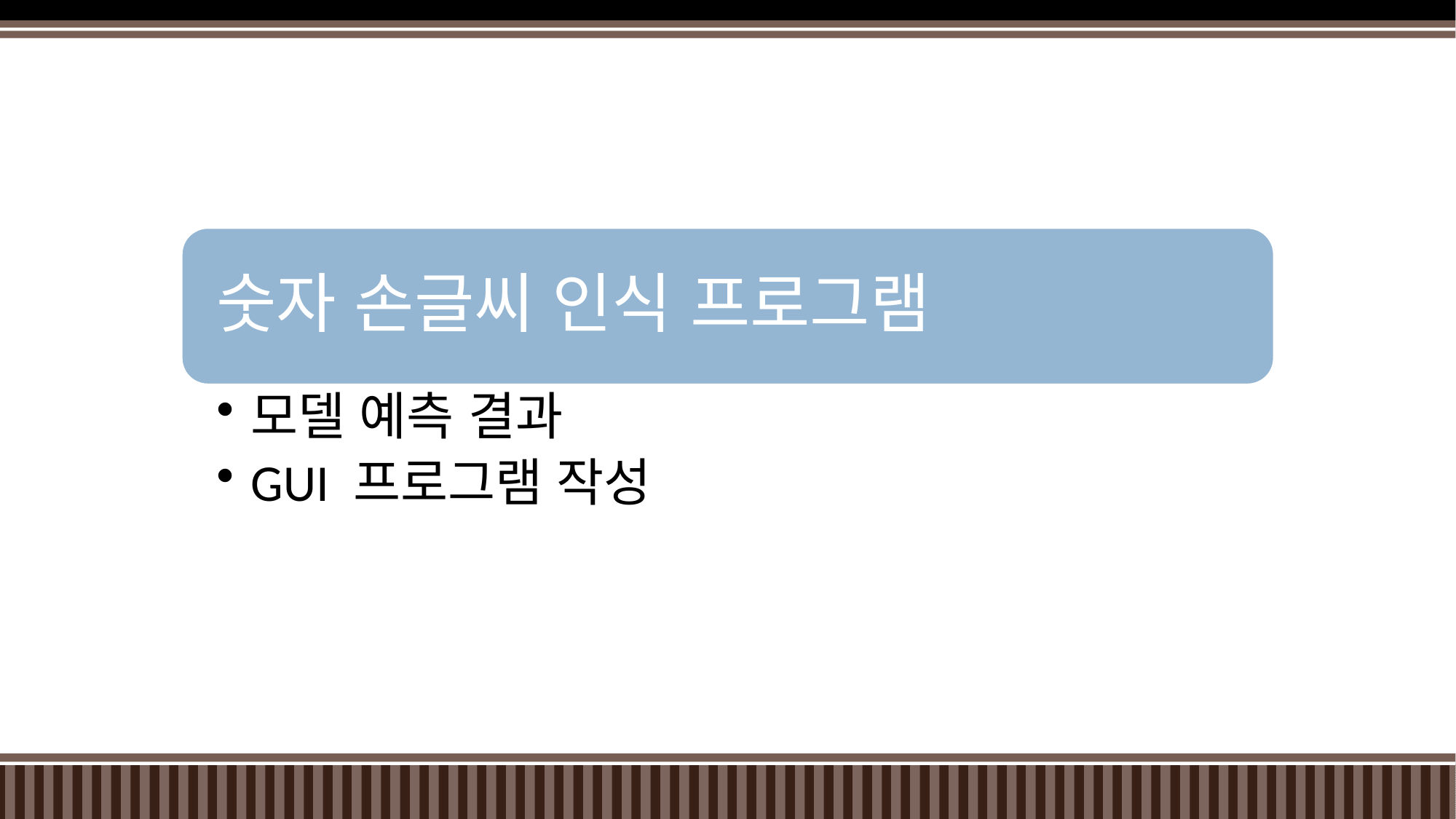

숫자 손글씨 인식 프로그램
모델 예측 결과
GUI 프로그램 작성